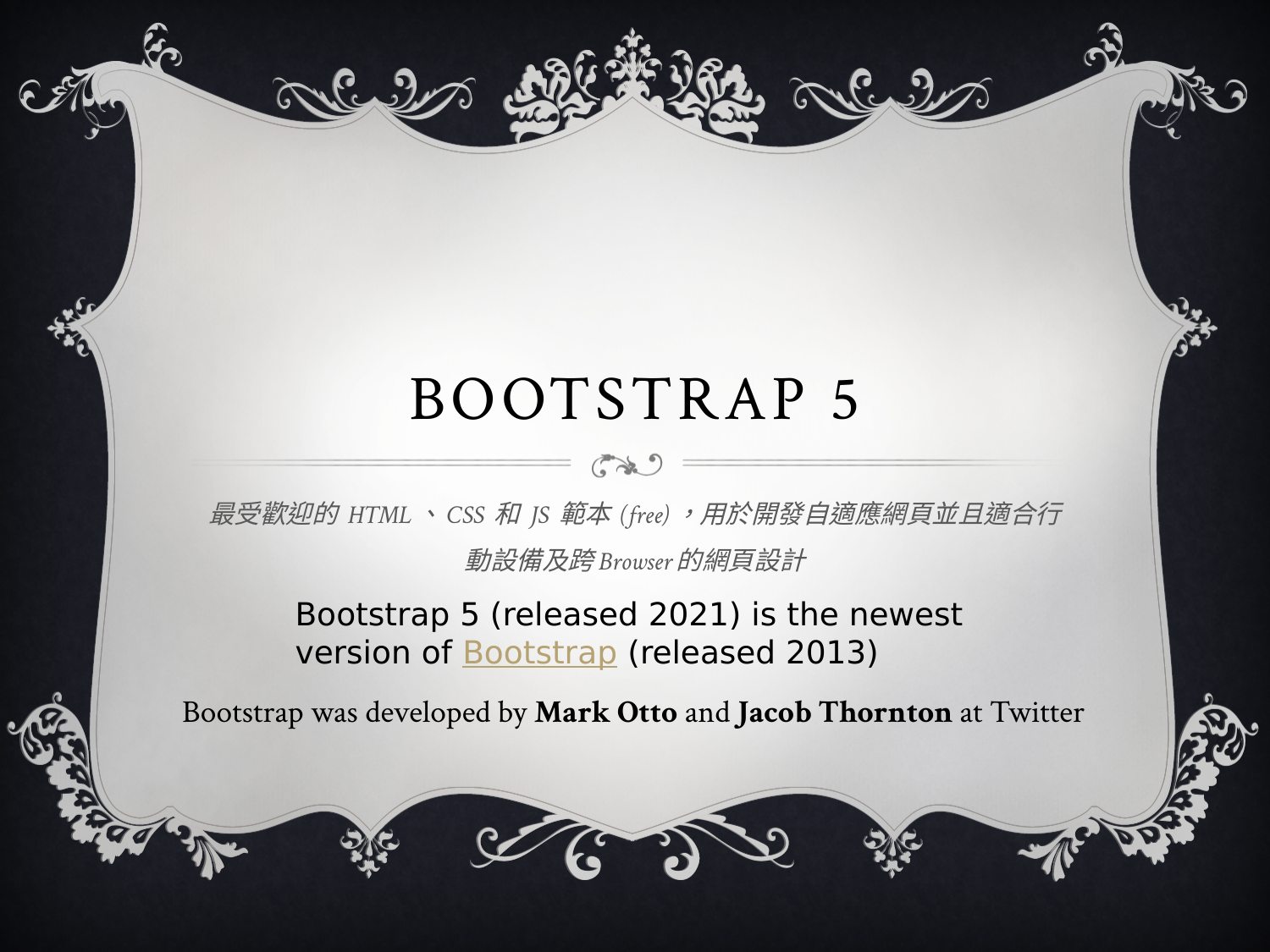

# Bootstrap 5
最受歡迎的 HTML、CSS 和 JS 範本 (free)，用於開發自適應網頁並且適合行動設備及跨Browser的網頁設計
Bootstrap 5 (released 2021) is the newest version of Bootstrap (released 2013)
Bootstrap was developed by Mark Otto and Jacob Thornton at Twitter